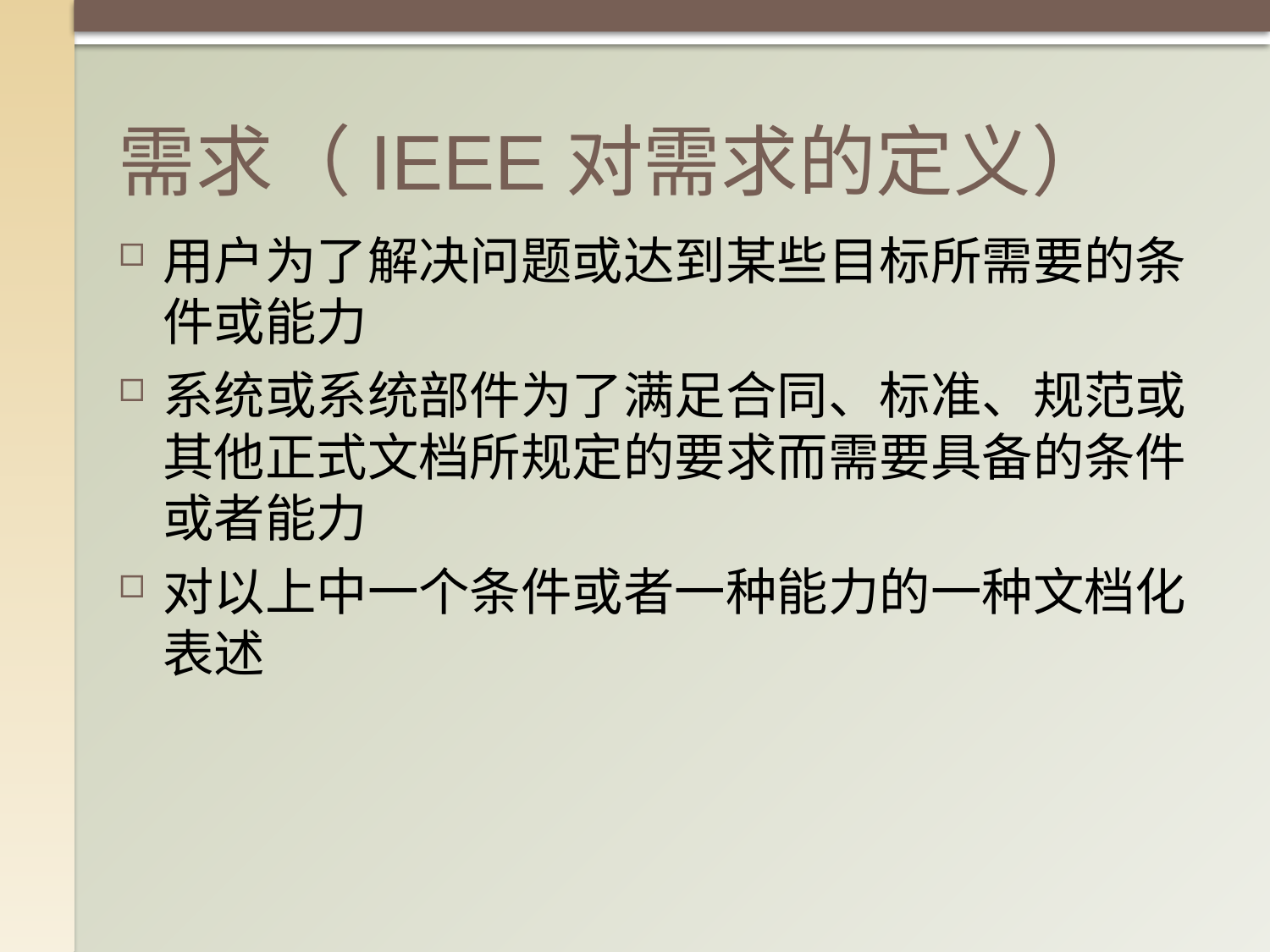

# 需求（IEEE对需求的定义）
用户为了解决问题或达到某些目标所需要的条件或能力
系统或系统部件为了满足合同、标准、规范或其他正式文档所规定的要求而需要具备的条件或者能力
对以上中一个条件或者一种能力的一种文档化表述